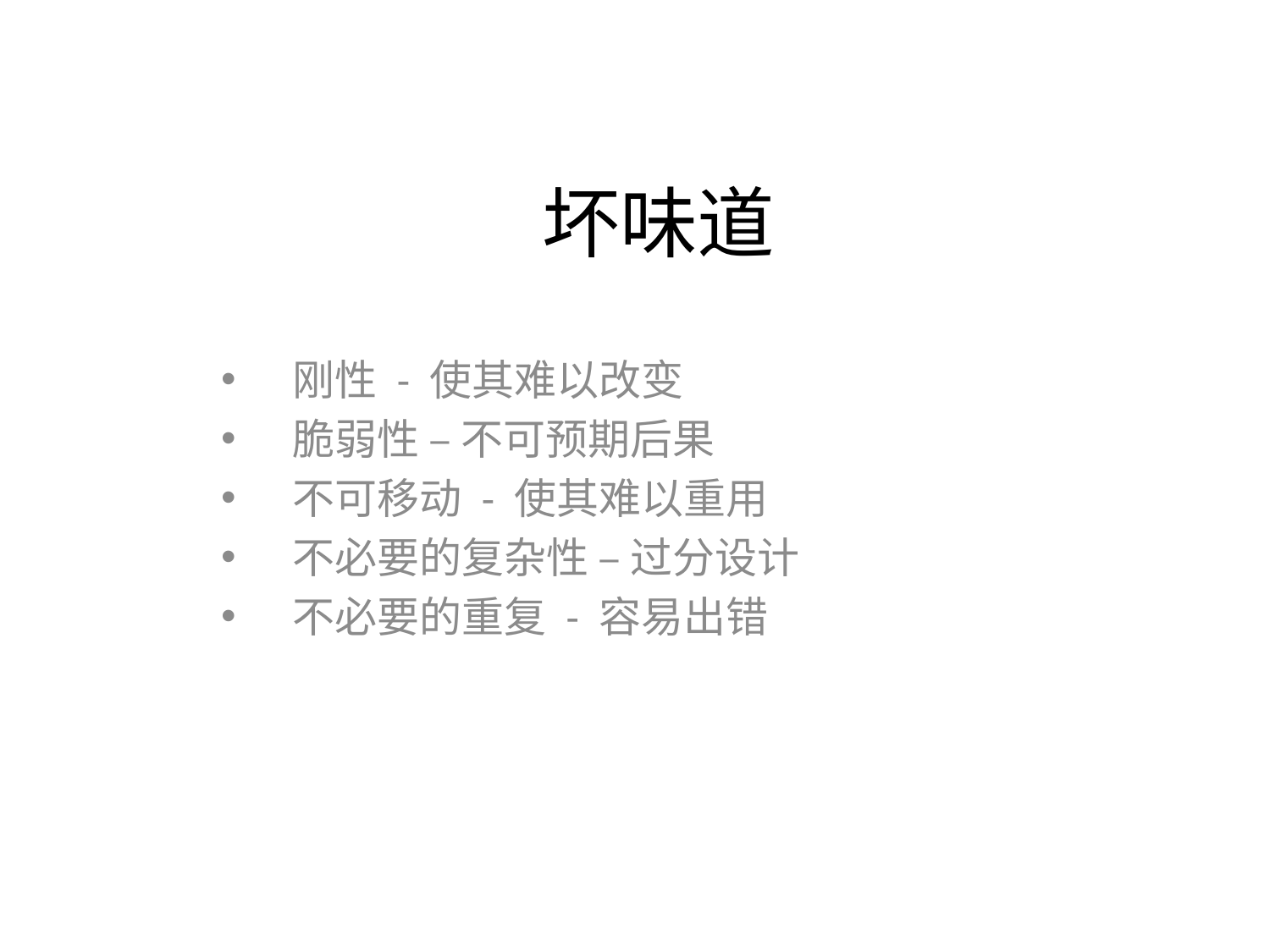

# 坏味道
刚性 - 使其难以改变
脆弱性 – 不可预期后果
不可移动 - 使其难以重用
不必要的复杂性 – 过分设计
不必要的重复 - 容易出错